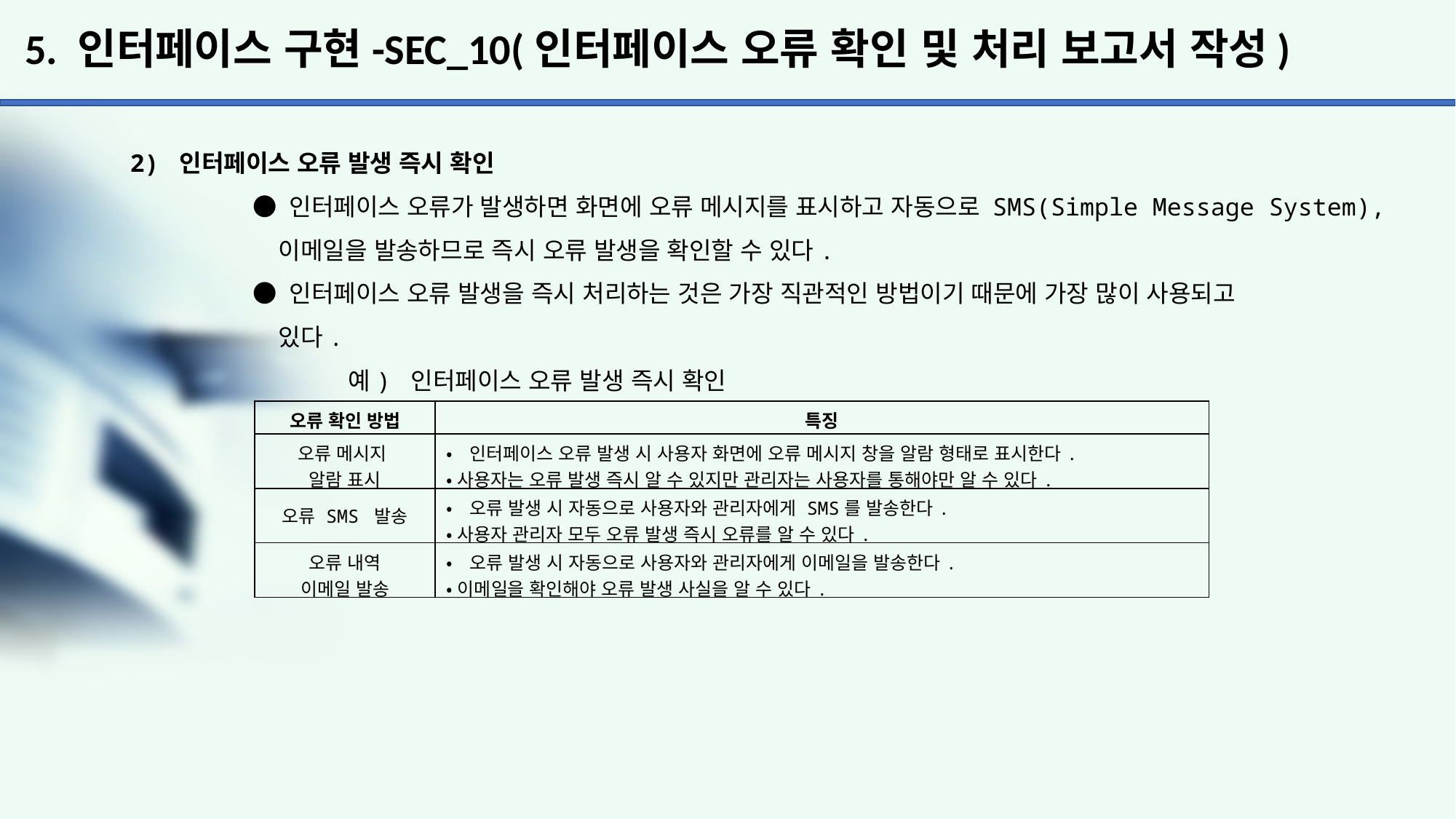

# 5. 인터페이스 구현-SEC_10(인터페이스 오류 확인 및 처리 보고서 작성)
2) 인터페이스 오류 발생 즉시 확인
	  ● 인터페이스 오류가 발생하면 화면에 오류 메시지를 표시하고 자동으로 SMS(Simple Message System),
	     이메일을 발송하므로 즉시 오류 발생을 확인할 수 있다.
	  ● 인터페이스 오류 발생을 즉시 처리하는 것은 가장 직관적인 방법이기 때문에 가장 많이 사용되고
	     있다.
		예) 인터페이스 오류 발생 즉시 확인

| 오류 확인 방법 | 특징 |
| --- | --- |
| 오류 메시지 알람 표시 | •인터페이스 오류 발생 시 사용자 화면에 오류 메시지 창을 알람 형태로 표시한다. •사용자는 오류 발생 즉시 알 수 있지만 관리자는 사용자를 통해야만 알 수 있다. |
| 오류 SMS 발송 | •오류 발생 시 자동으로 사용자와 관리자에게 SMS를 발송한다. •사용자 관리자 모두 오류 발생 즉시 오류를 알 수 있다. |
| 오류 내역 이메일 발송 | •오류 발생 시 자동으로 사용자와 관리자에게 이메일을 발송한다. •이메일을 확인해야 오류 발생 사실을 알 수 있다. |